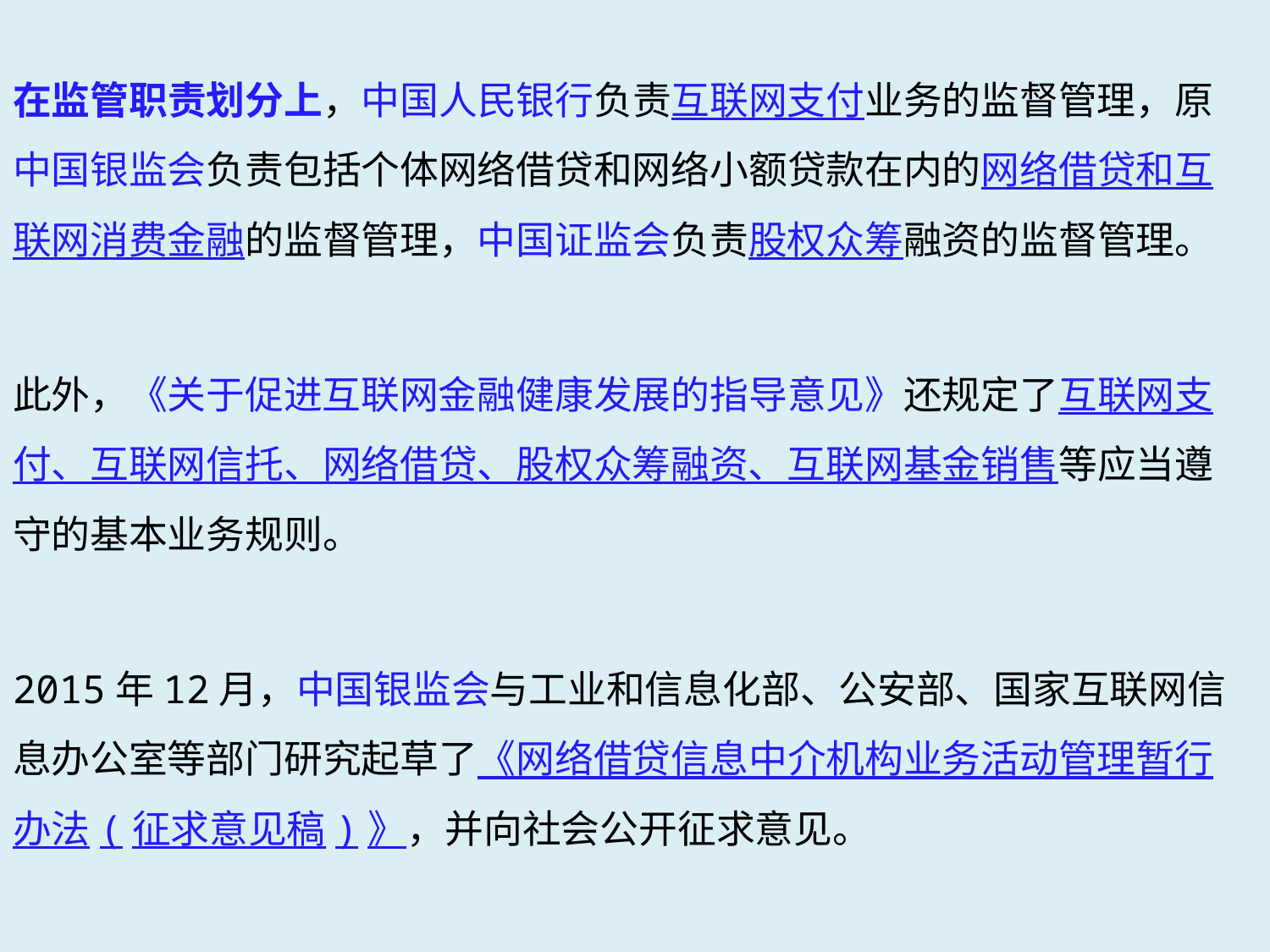

在监管职责划分上，中国人民银行负责互联网支付业务的监督管理，原中国银监会负责包括个体网络借贷和网络小额贷款在内的网络借贷和互联网消费金融的监督管理，中国证监会负责股权众筹融资的监督管理。

此外，《关于促进互联网金融健康发展的指导意见》还规定了互联网支付、互联网信托、网络借贷、股权众筹融资、互联网基金销售等应当遵守的基本业务规则。

2015年12月，中国银监会与工业和信息化部、公安部、国家互联网信息办公室等部门研究起草了《网络借贷信息中介机构业务活动管理暂行办法(征求意见稿)》，并向社会公开征求意见。

42